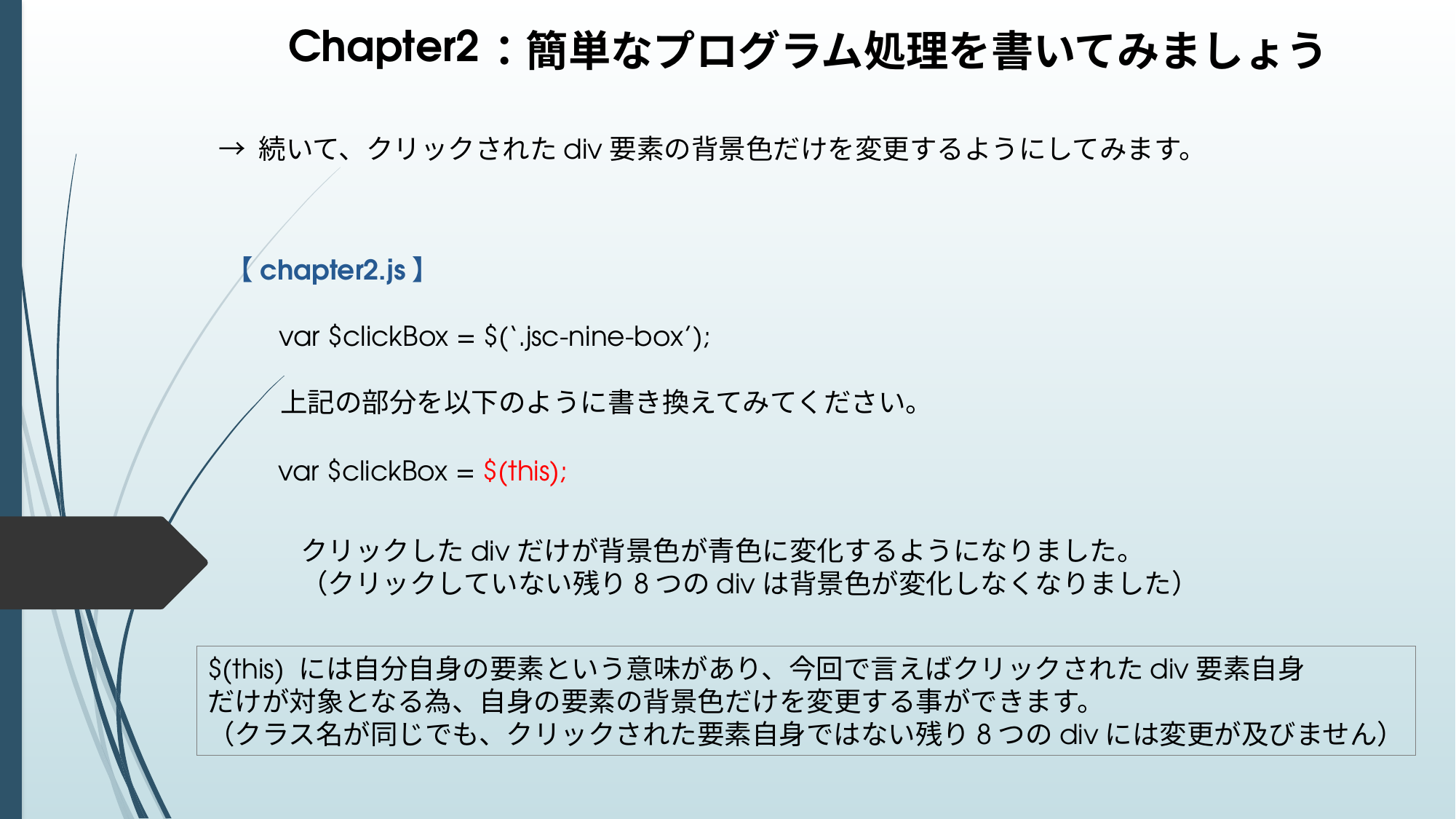

Chapter2
：簡単なプログラム処理を書いてみましょう
→ 続いて、クリックされたdiv要素の背景色だけを変更するようにしてみます。
【chapter2.js】
var $clickBox = $(‘.jsc-nine-box’);
上記の部分を以下のように書き換えてみてください。
var $clickBox = $(this);
クリックしたdivだけが背景色が青色に変化するようになりました。
（クリックしていない残り8つのdivは背景色が変化しなくなりました）
$(this) には自分自身の要素という意味があり、今回で言えばクリックされたdiv要素自身
だけが対象となる為、自身の要素の背景色だけを変更する事ができます。
（クラス名が同じでも、クリックされた要素自身ではない残り8つのdivには変更が及びません）